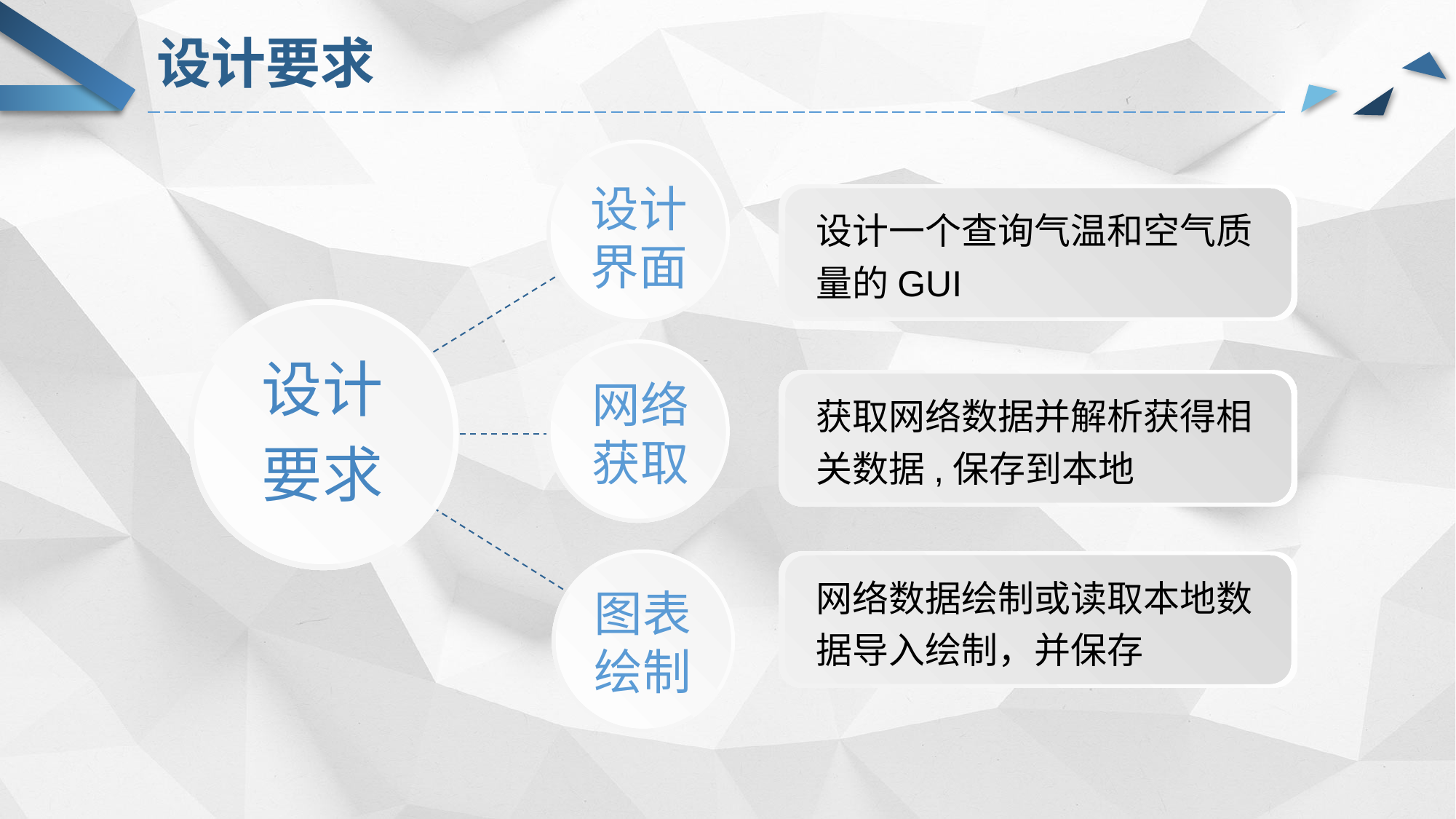

# 设计要求

设计
界面
设计一个查询气温和空气质量的GUI

设计
要求

获取网络数据并解析获得相关数据,保存到本地
网络
获取

网络数据绘制或读取本地数据导入绘制，并保存

图表
绘制